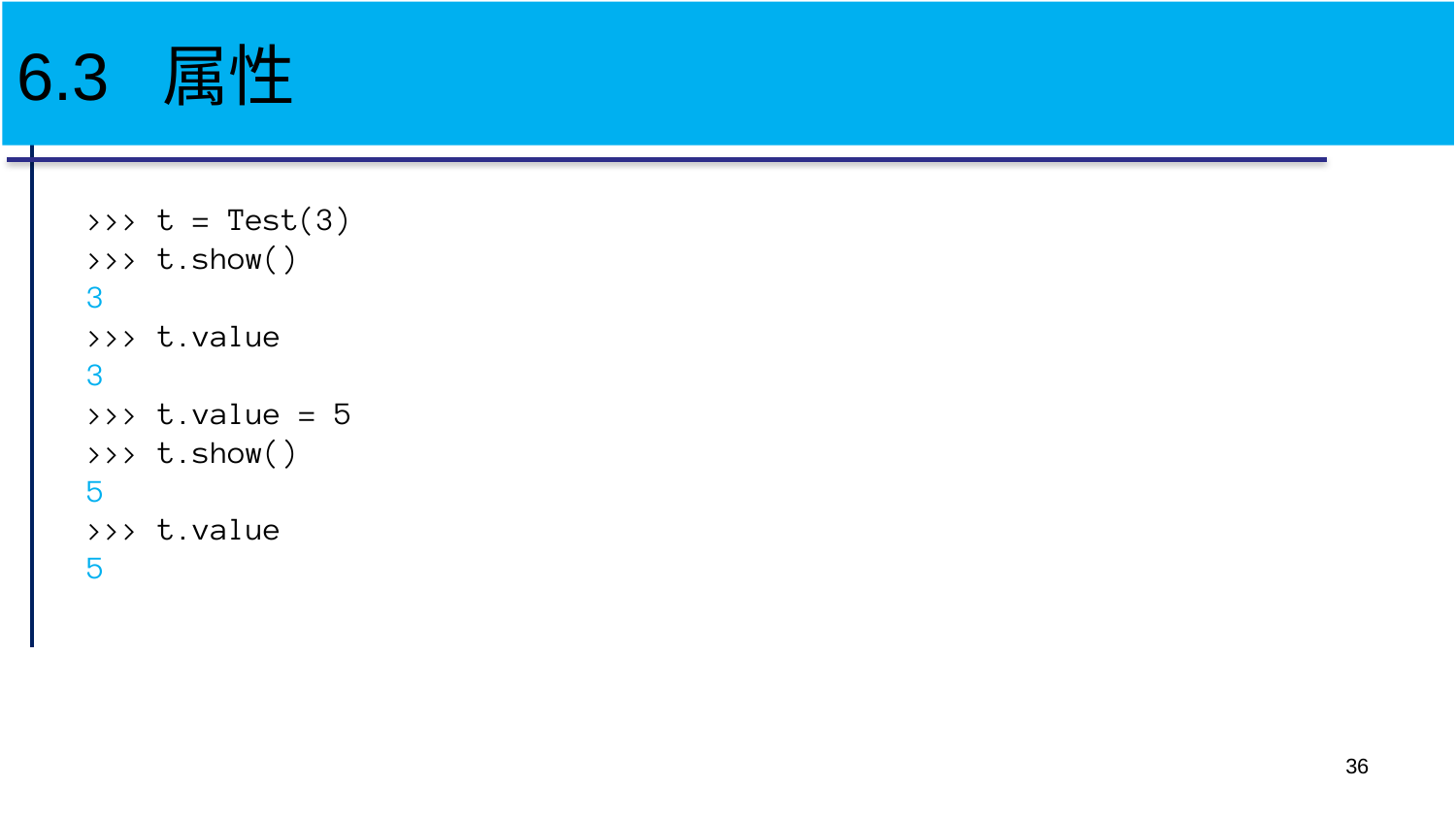

# 6.3  属性
>>> t = Test(3)
>>> t.show()
3
>>> t.value
3
>>> t.value = 5
>>> t.show()
5
>>> t.value
5
36